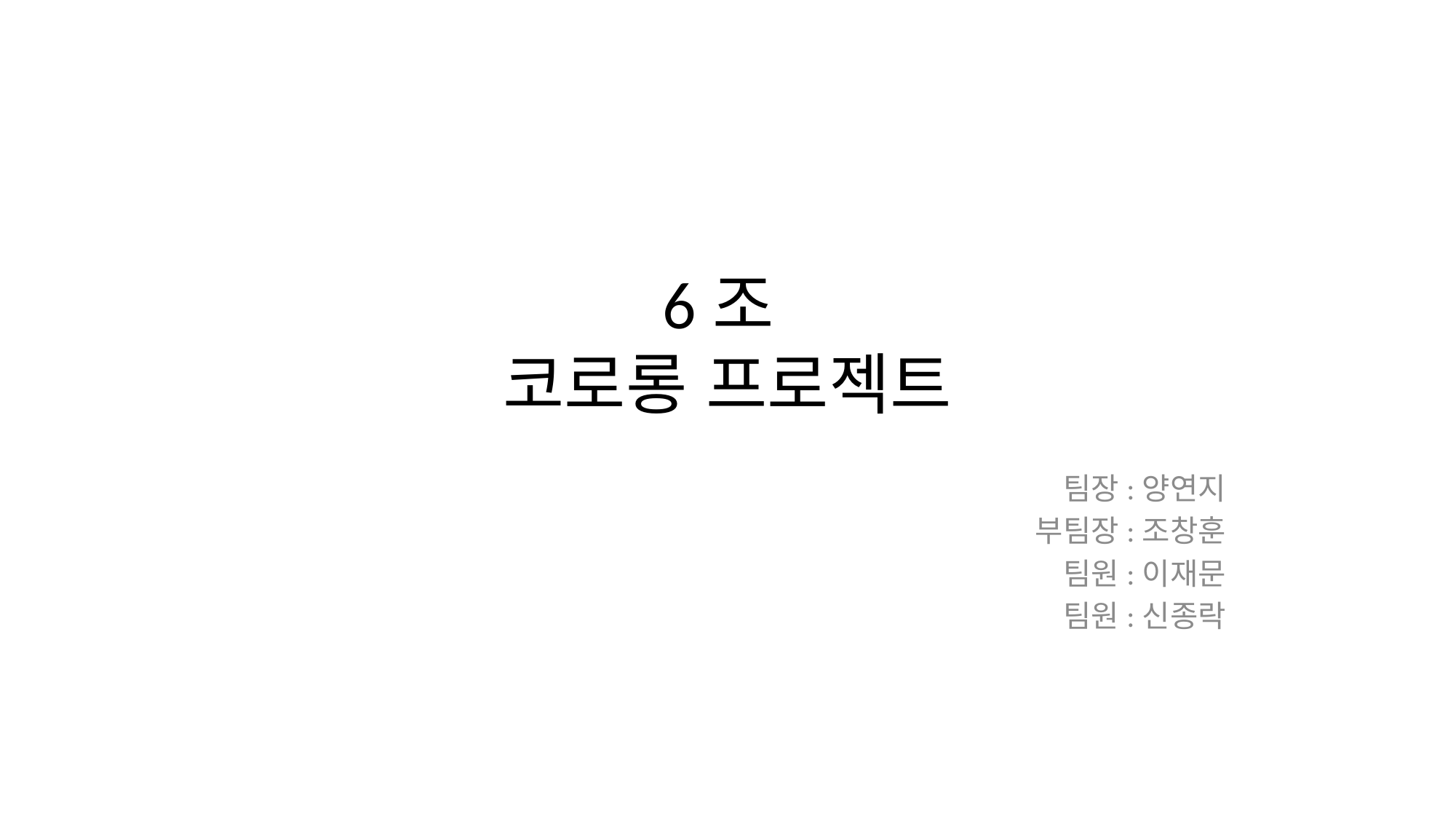

# 6조 코로롱 프로젝트
팀장:양연지
부팀장:조창훈
팀원:이재문
팀원:신종락